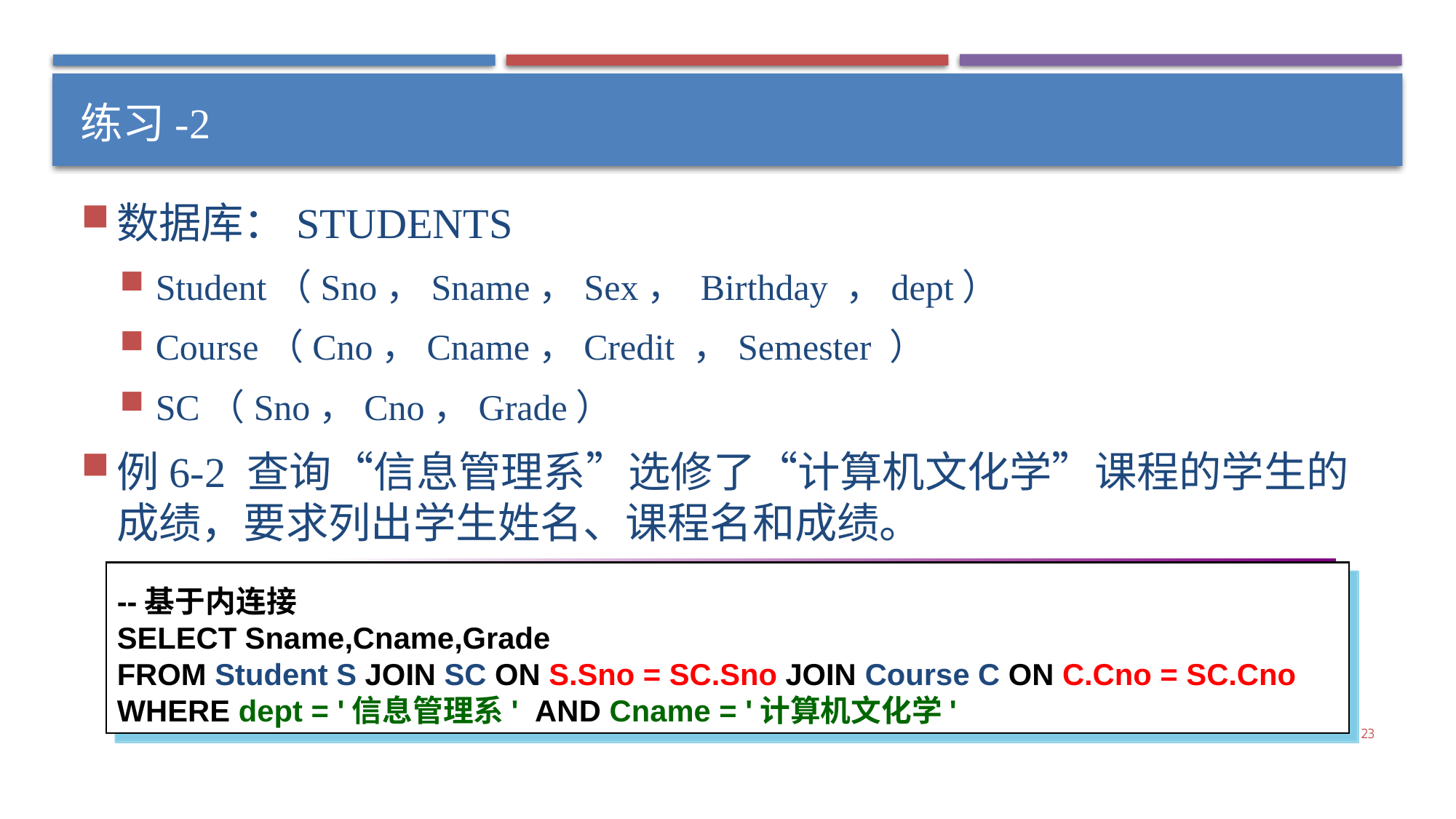

# 练习-2
数据库：STUDENTS
Student（Sno，Sname，Sex， Birthday ，dept）
Course（Cno，Cname，Credit ，Semester ）
SC（Sno，Cno，Grade）
例6-2 查询“信息管理系”选修了“计算机文化学”课程的学生的成绩，要求列出学生姓名、课程名和成绩。

--基于内连接
SELECT Sname,Cname,Grade
FROM Student S JOIN SC ON S.Sno = SC.Sno JOIN Course C ON C.Cno = SC.Cno
WHERE dept = '信息管理系'  AND Cname = '计算机文化学'
23